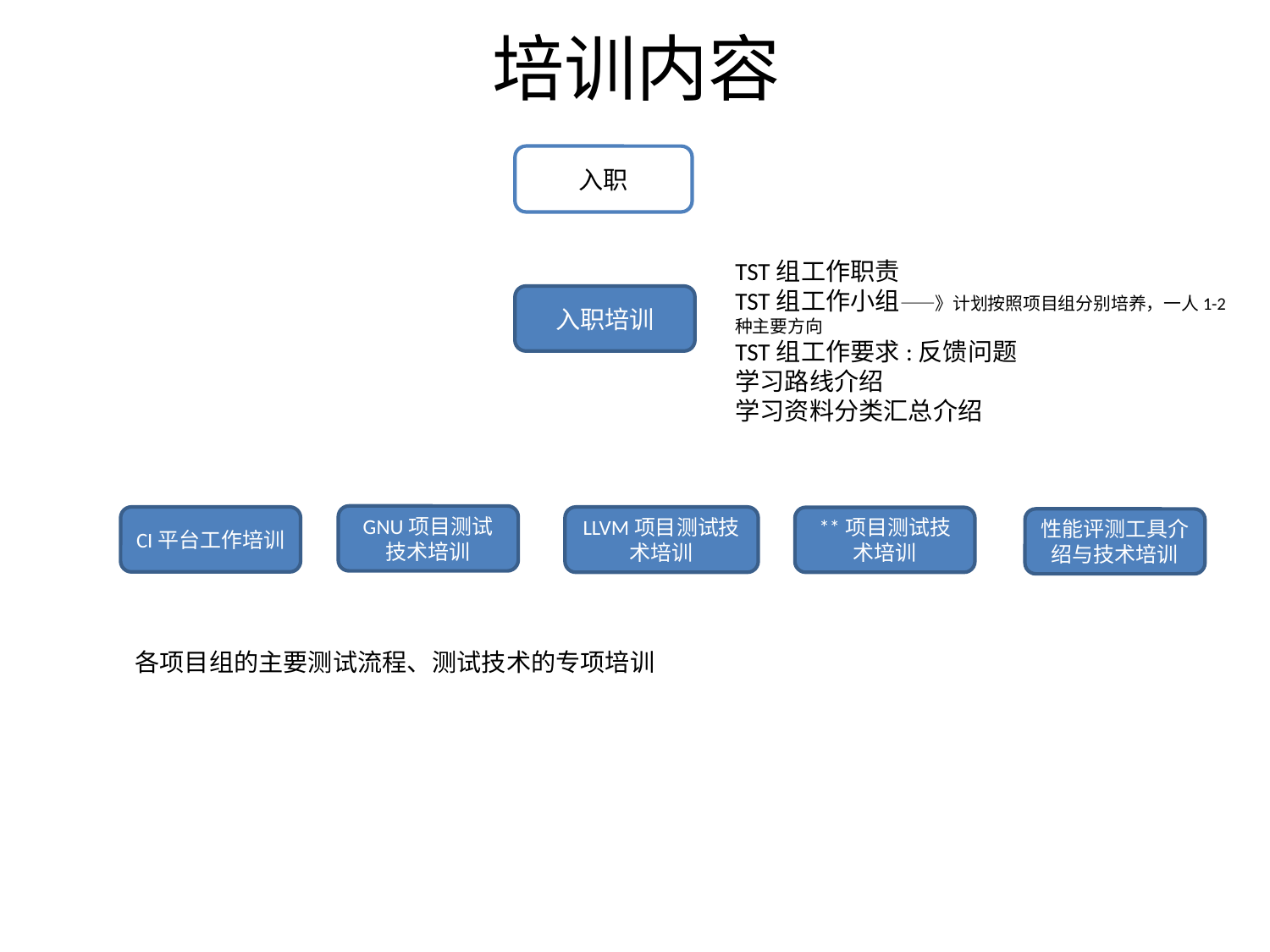

# 培训内容
入职
TST组工作职责
TST组工作小组——》计划按照项目组分别培养，一人1-2种主要方向
TST组工作要求:反馈问题
学习路线介绍
学习资料分类汇总介绍
入职培训
GNU项目测试技术培训
CI平台工作培训
LLVM项目测试技术培训
**项目测试技术培训
性能评测工具介绍与技术培训
各项目组的主要测试流程、测试技术的专项培训